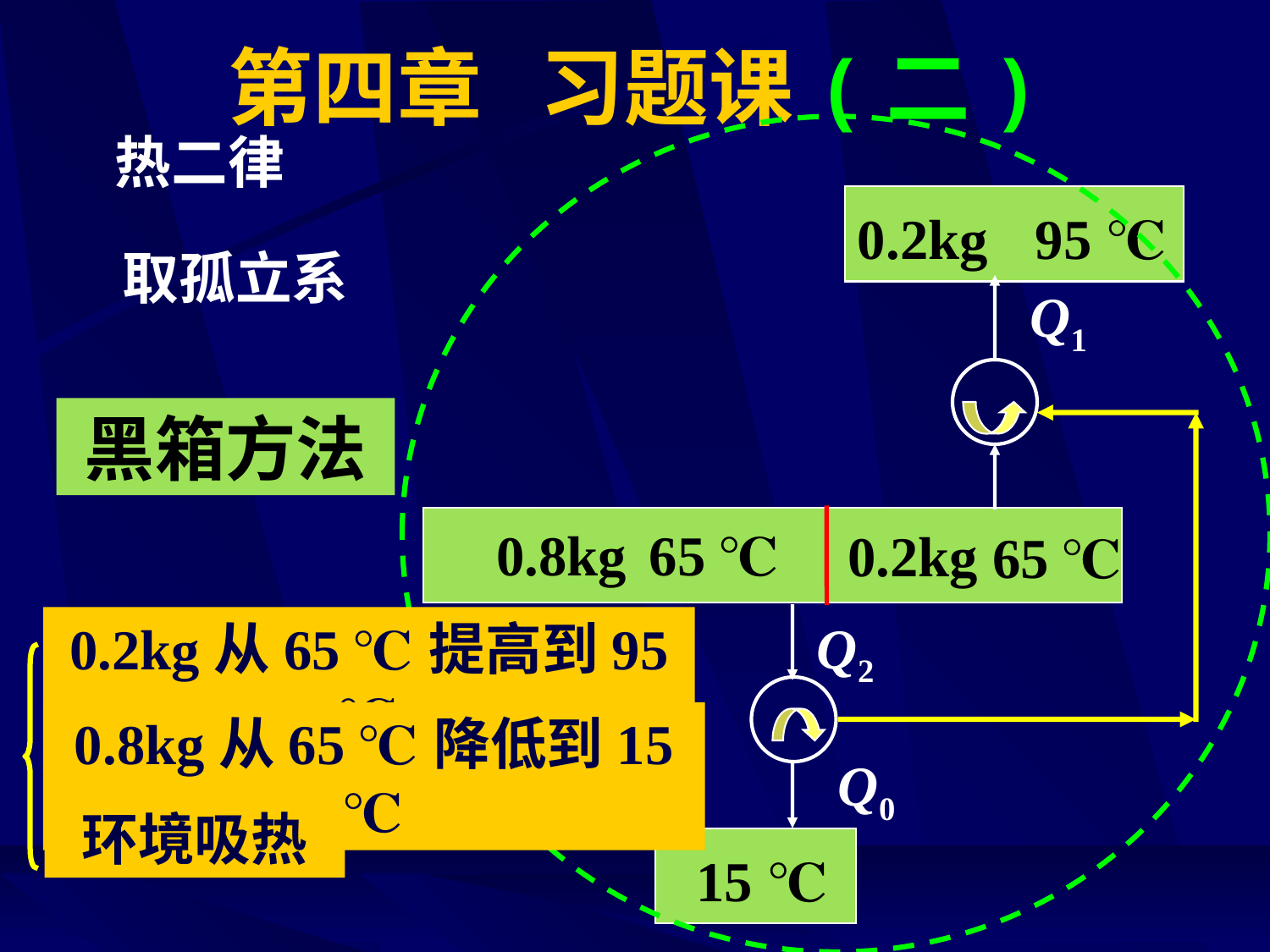

# 第四章   习题课(二)

热二律

0.2kg
95 ℃
取孤立系

Q1

黑箱方法

0.8kg
65 ℃
0.2kg
65 ℃

Q2
Q0

15 ℃
0.2kg从65 ℃提高到95 ℃

0.8kg从65 ℃降低到15 ℃
环境吸热